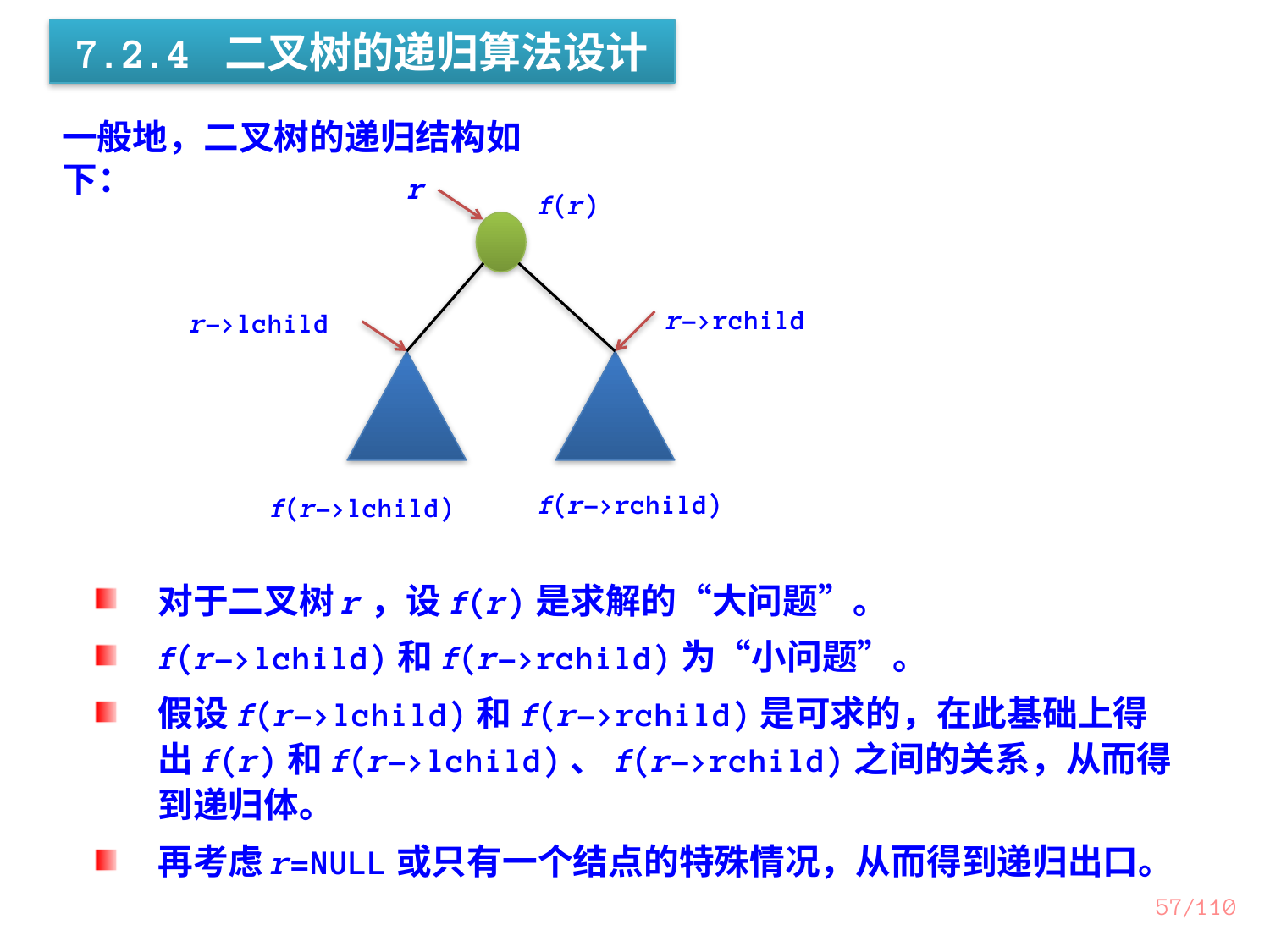

7.2.4 二叉树的递归算法设计
一般地，二叉树的递归结构如下：
r
f(r)

r->rchild
r->lchild

f(r->rchild)
f(r->lchild)
对于二叉树r，设f(r)是求解的“大问题”。
f(r->lchild)和f(r->rchild)为“小问题”。
假设f(r->lchild)和f(r->rchild)是可求的，在此基础上得出f(r)和f(r->lchild)、f(r->rchild)之间的关系，从而得到递归体。
再考虑r=NULL或只有一个结点的特殊情况，从而得到递归出口。
57/110